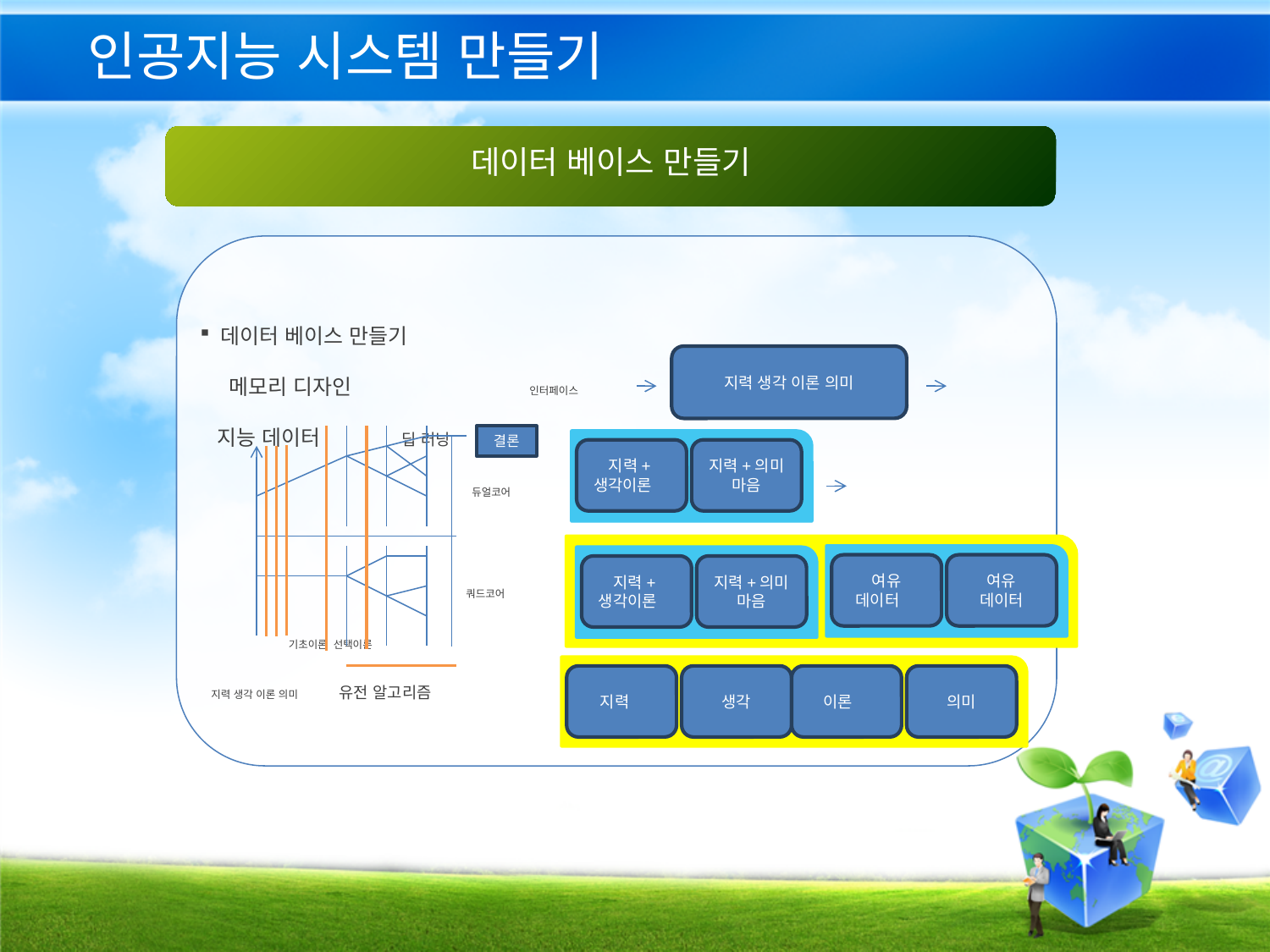

# 인공지능 시스템 만들기

데이터 베이스 만들기

 데이터 베이스 만들기
    메모리 디자인                              인터페이스                                                                                              결론
  지능 데이터              딥 러닝
                                             듀얼코어                                                                                     결론

                                            쿼드코어
               기초이론  선택이론
 지력 생각 이론 의미       유전 알고리즘
지력 생각 이론 의미
결론

지력+생각이론
지력+의미 마음

여유
데이터
여유
데이터
지력+생각이론
지력+의미 마음

지력
생각
이론
의미